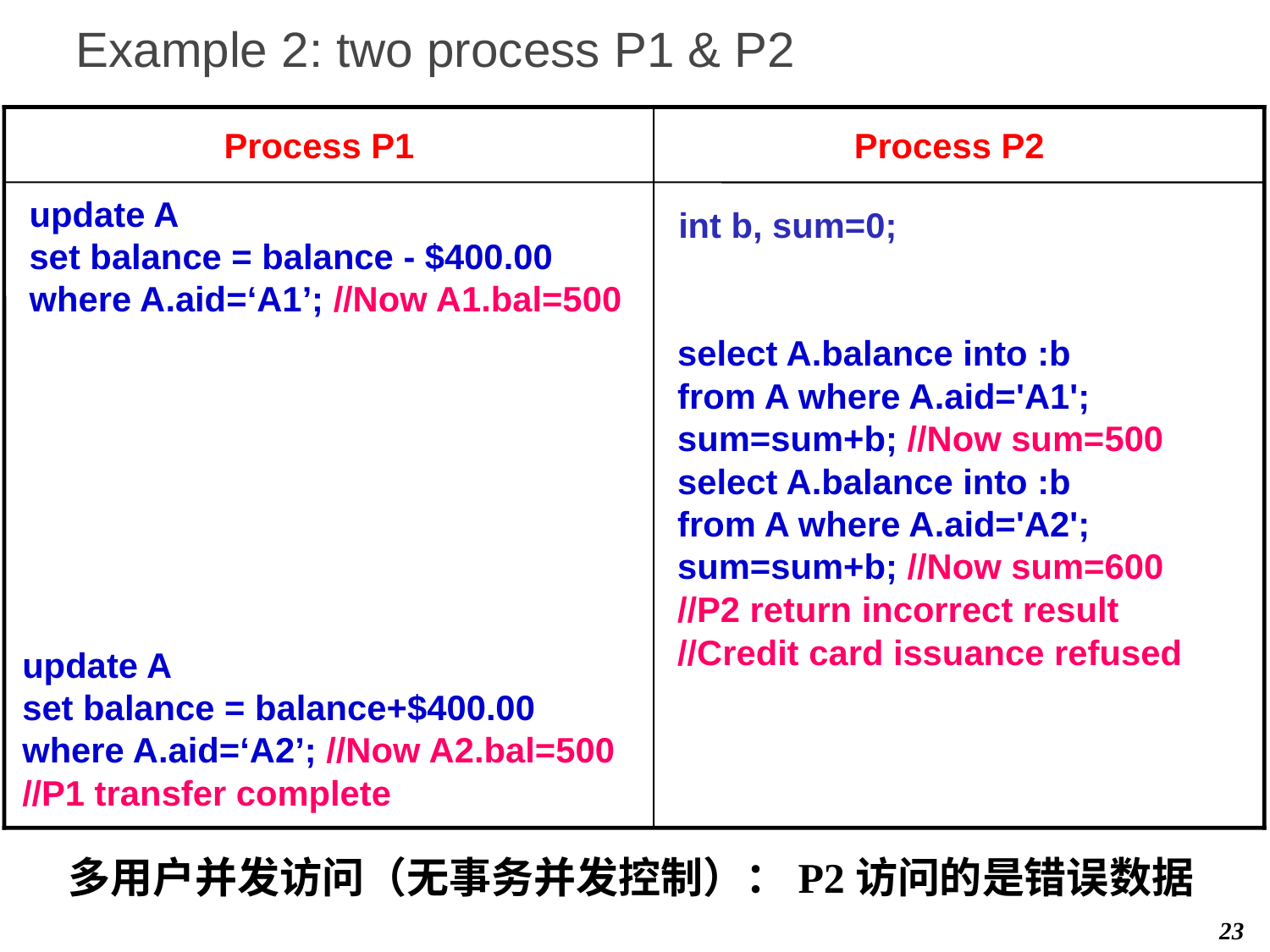

# Example 2: two process P1 & P2
Process P1

Process P2

update A
set balance = balance - $400.00
where A.aid=‘A1’; //Now A1.bal=500
int b, sum=0;
select A.balance into :b
from A where A.aid='A1';
sum=sum+b; //Now sum=500
select A.balance into :b
from A where A.aid='A2';
sum=sum+b; //Now sum=600
//P2 return incorrect result
//Credit card issuance refused
update A
set balance = balance+$400.00
where A.aid=‘A2’; //Now A2.bal=500
//P1 transfer complete
多用户并发访问（无事务并发控制）：P2访问的是错误数据
23